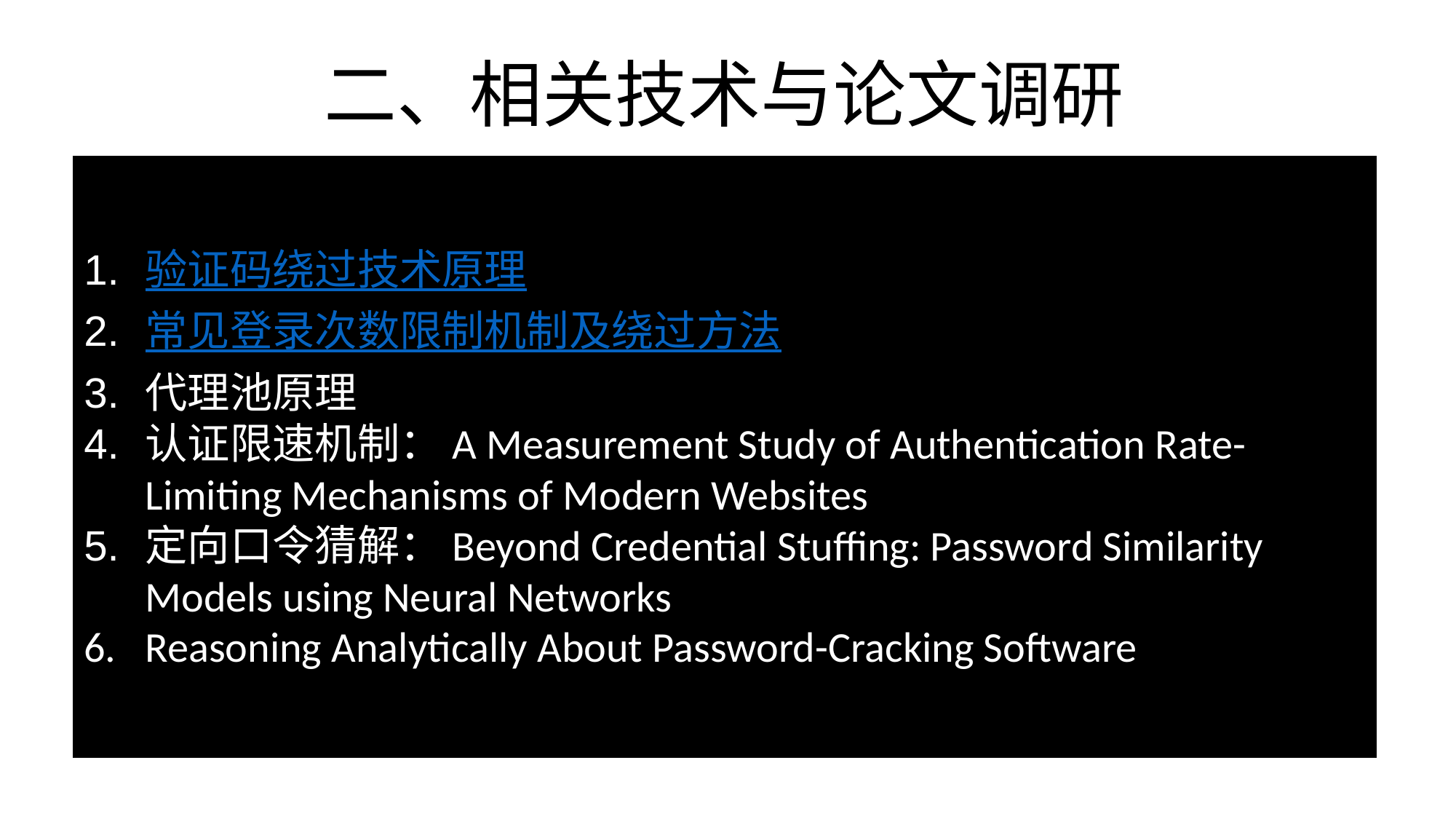

# 二、相关技术与论文调研
验证码绕过技术原理
常见登录次数限制机制及绕过方法
代理池原理
认证限速机制：A Measurement Study of Authentication Rate-Limiting Mechanisms of Modern Websites
定向口令猜解：Beyond Credential Stuffing: Password Similarity Models using Neural Networks
Reasoning Analytically About Password-Cracking Software